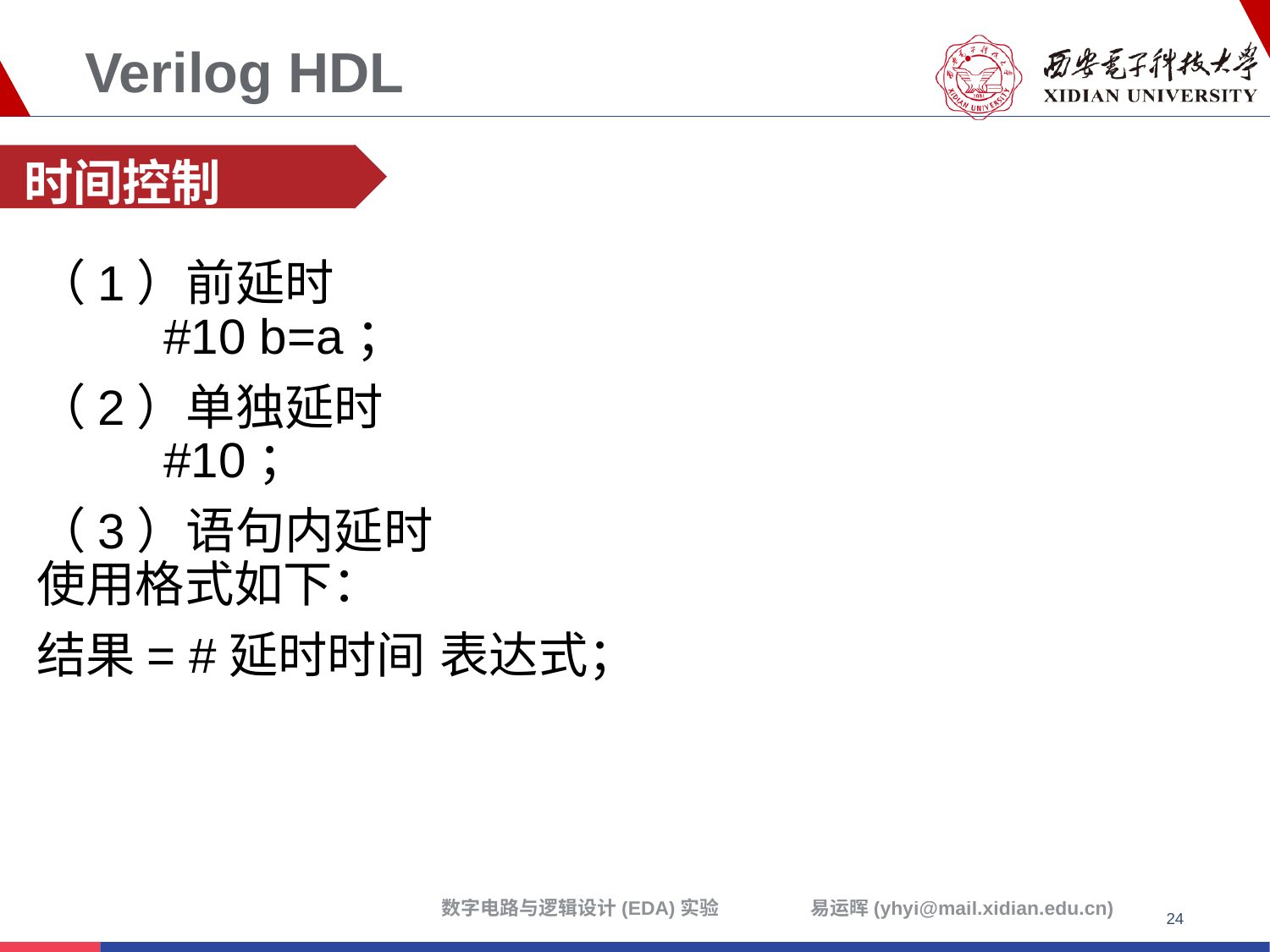

# Verilog HDL
时间控制
（1）前延时
	#10 b=a；
（2）单独延时
	#10；
（3）语句内延时
使用格式如下：
结果= #延时时间 表达式；

24